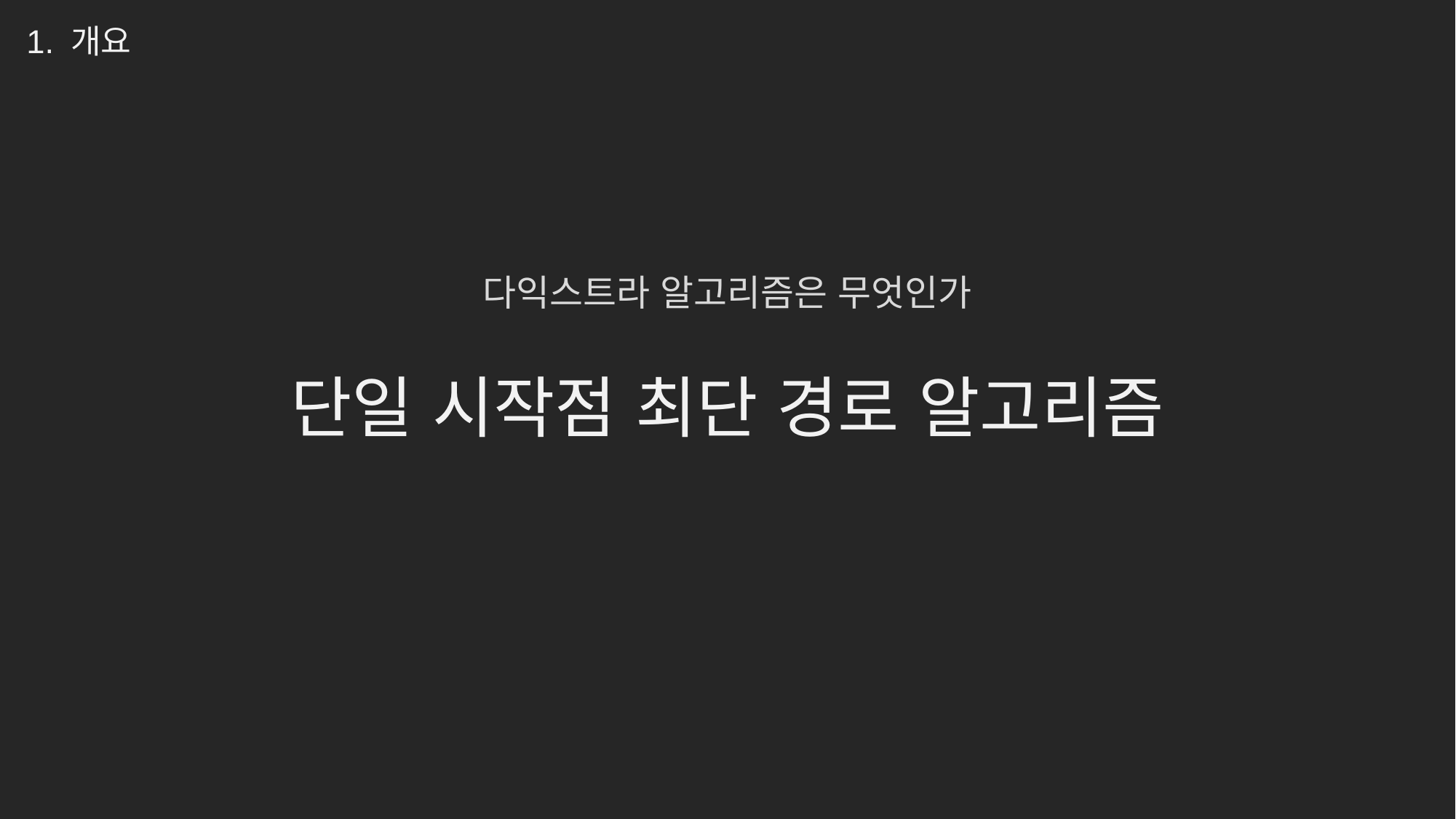

1. 개요
다익스트라 알고리즘은 무엇인가
단일 시작점 최단 경로 알고리즘